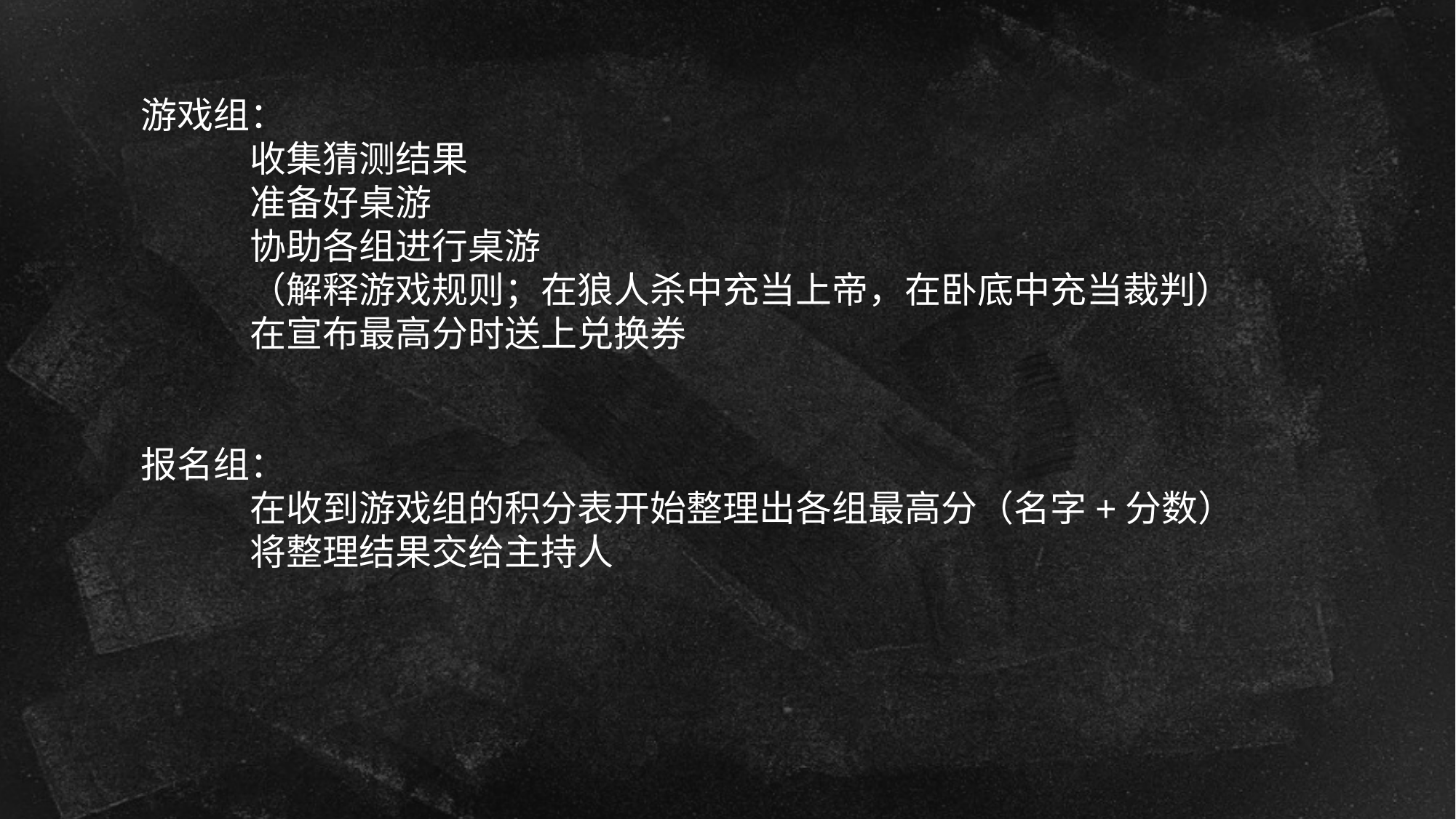

游戏组：
	收集猜测结果
	准备好桌游
	协助各组进行桌游
	（解释游戏规则；在狼人杀中充当上帝，在卧底中充当裁判）
	在宣布最高分时送上兑换券

报名组：
	在收到游戏组的积分表开始整理出各组最高分（名字+分数）
	将整理结果交给主持人